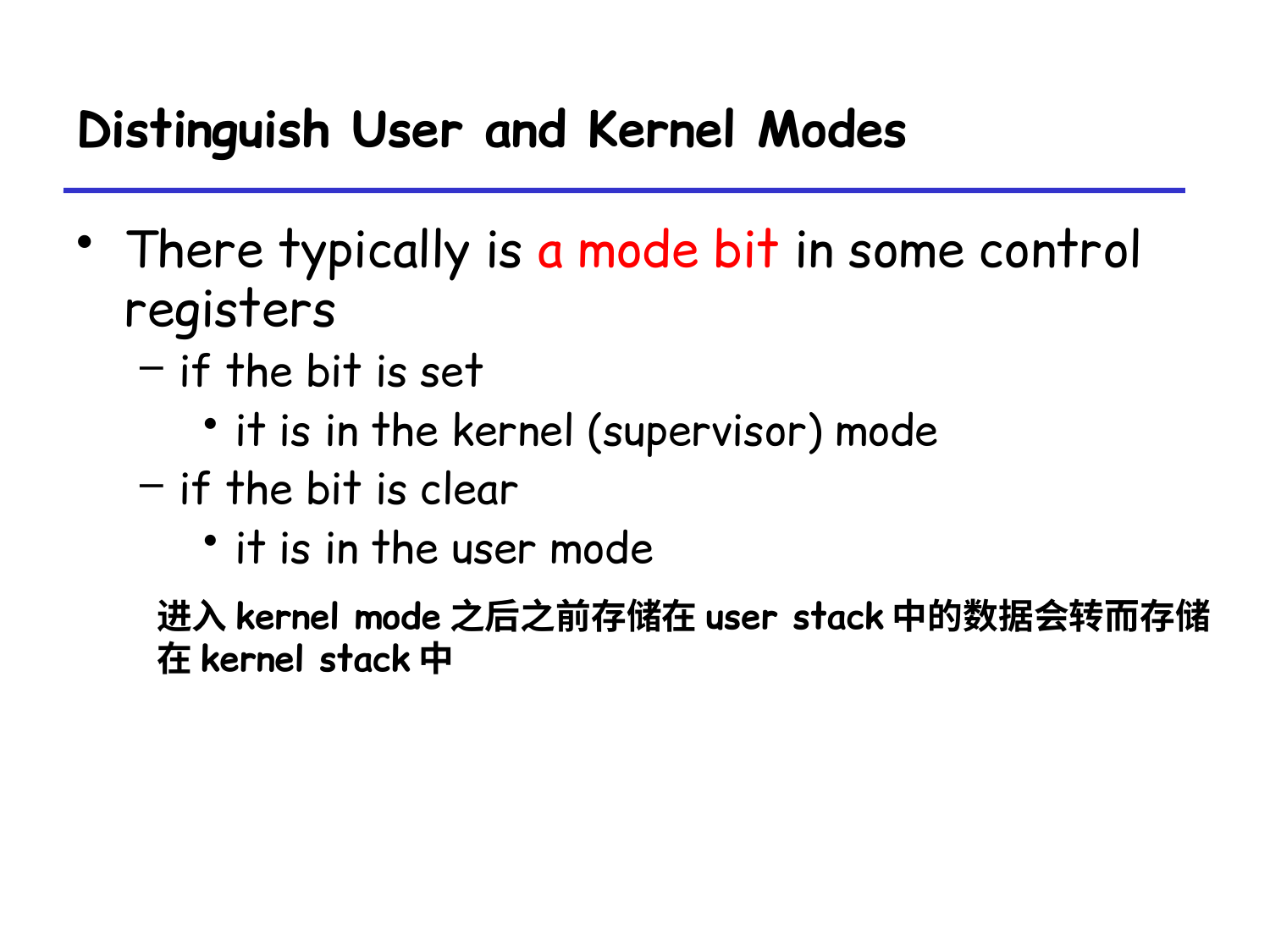

# Distinguish User and Kernel Modes
There typically is a mode bit in some control registers
if the bit is set
it is in the kernel (supervisor) mode
if the bit is clear
it is in the user mode
进入kernel mode之后之前存储在user stack中的数据会转而存储
在kernel stack中